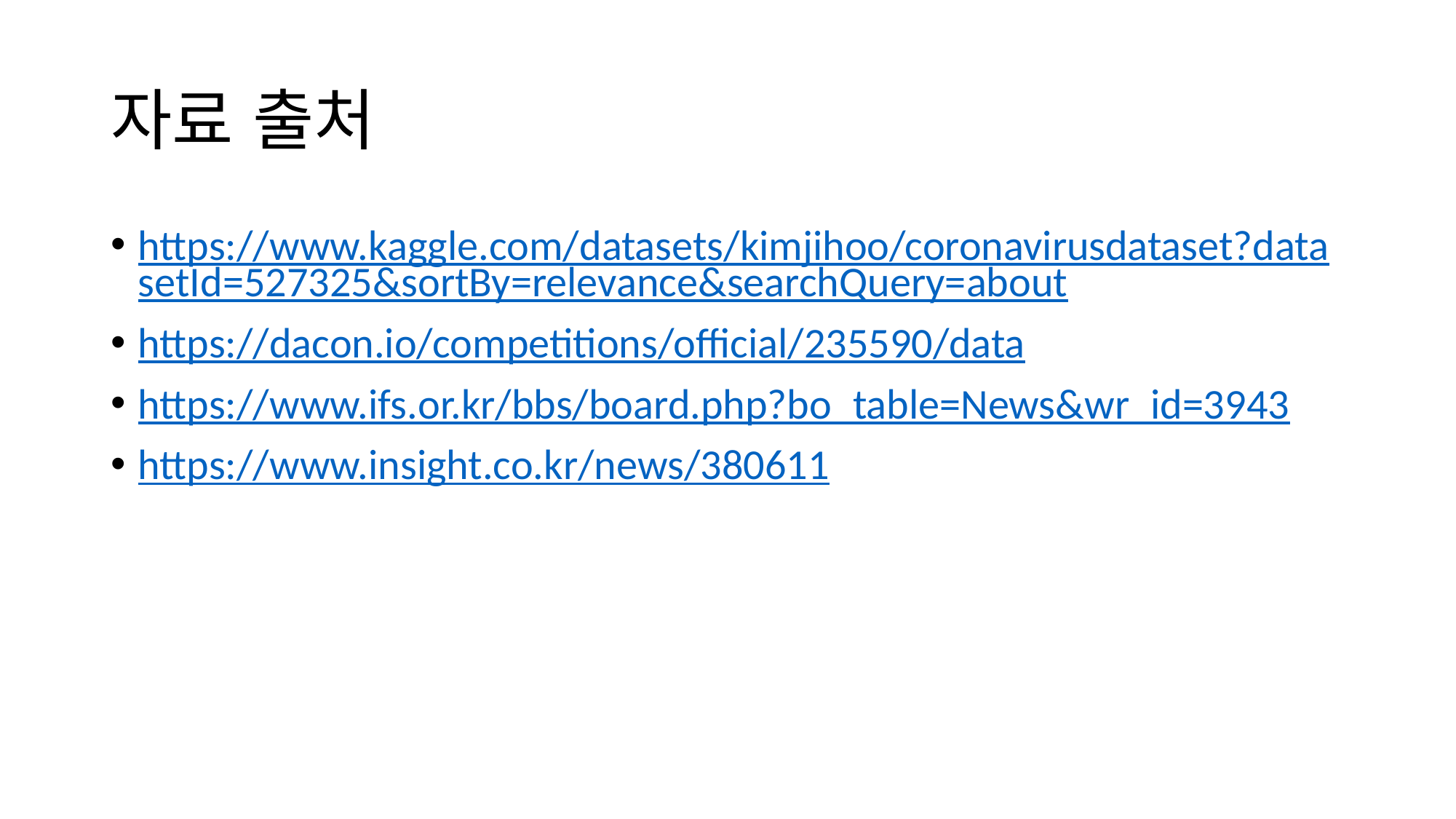

# 자료 출처
https://www.kaggle.com/datasets/kimjihoo/coronavirusdataset?datasetId=527325&sortBy=relevance&searchQuery=about
https://dacon.io/competitions/official/235590/data
https://www.ifs.or.kr/bbs/board.php?bo_table=News&wr_id=3943
https://www.insight.co.kr/news/380611